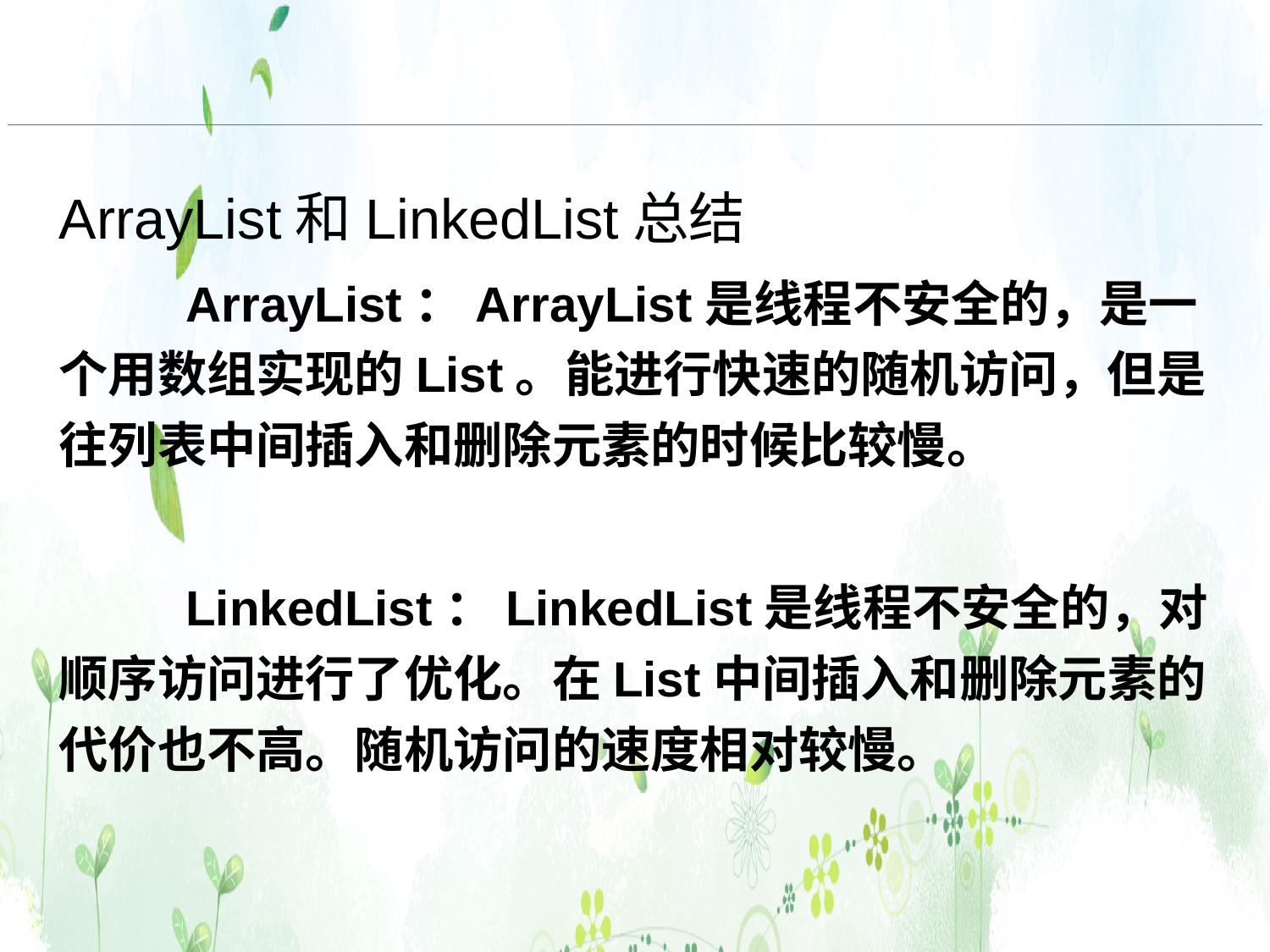

ArrayList和LinkedList总结
	ArrayList：ArrayList是线程不安全的，是一个用数组实现的List。能进行快速的随机访问，但是往列表中间插入和删除元素的时候比较慢。

	LinkedList：LinkedList是线程不安全的，对顺序访问进行了优化。在List中间插入和删除元素的代价也不高。随机访问的速度相对较慢。